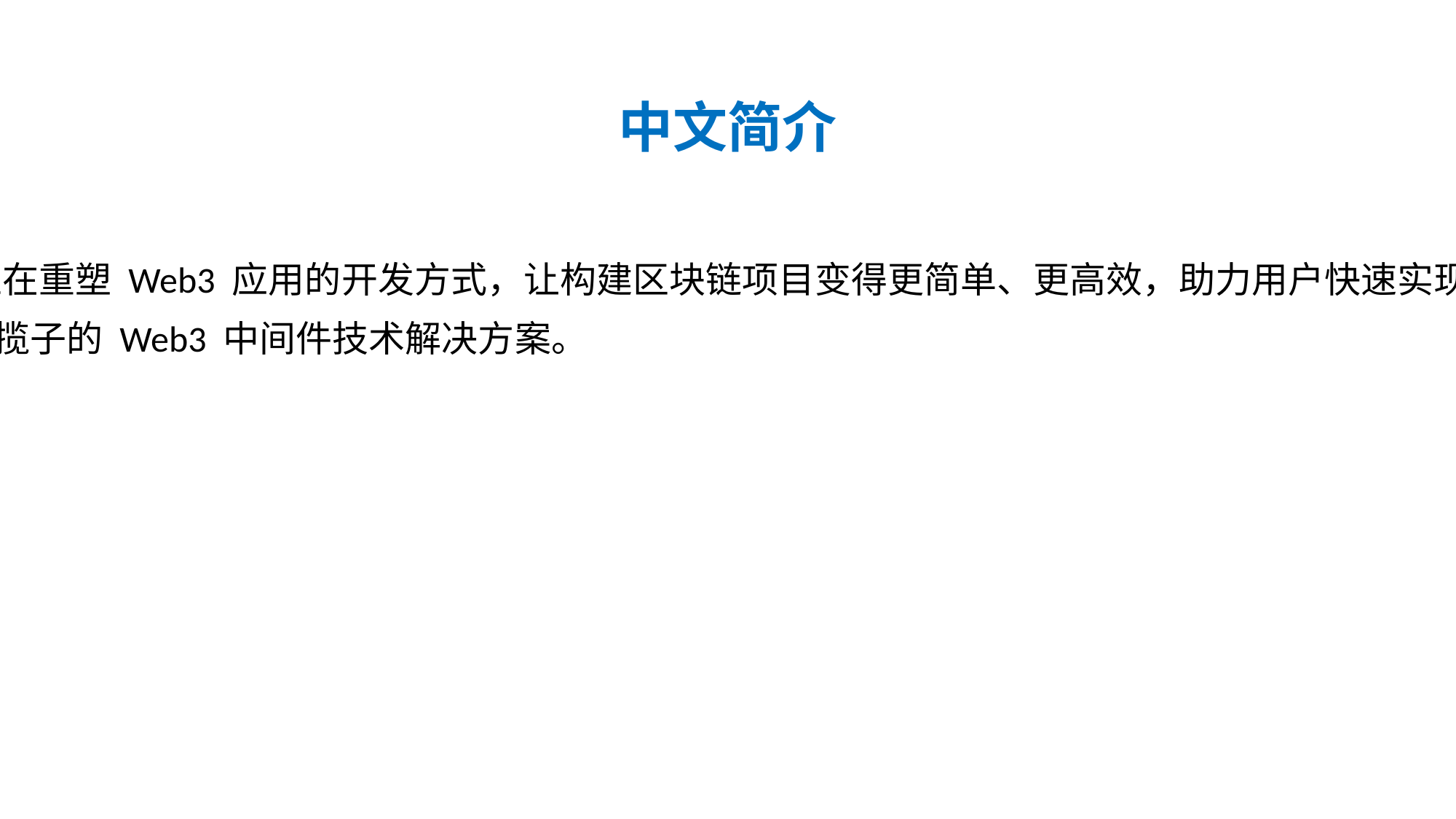

中文简介

DappLink 正在重塑 Web3 应用的开发方式，让构建区块链项目变得更简单、更高效，助力用户快速实现产品落地。
我们提供一揽子的 Web3 中间件技术解决方案。